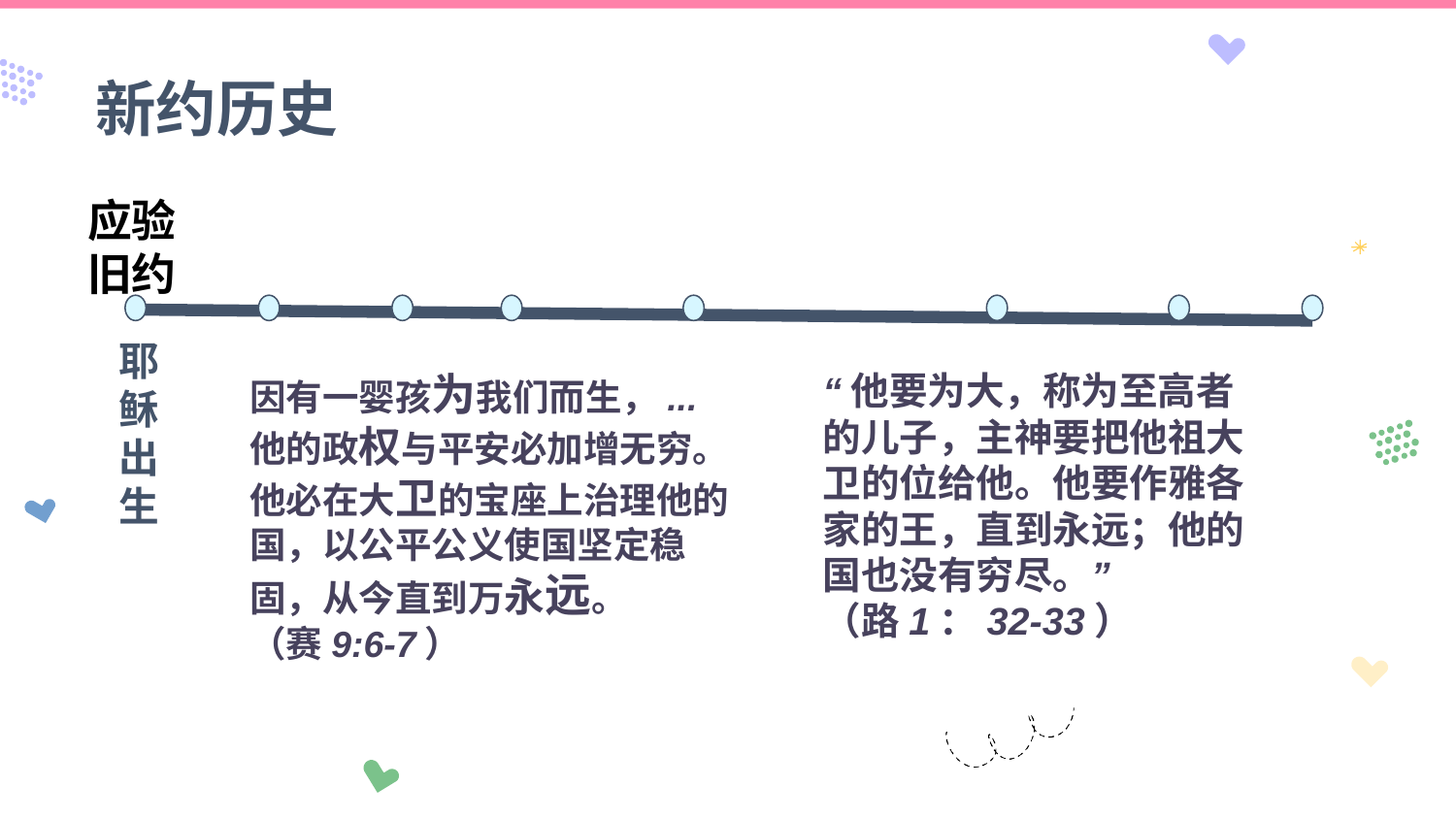

# 新约历史

应验
旧约

耶稣出生

因有一婴孩为我们而生，...他的政权与平安必加增无穷。他必在大卫的宝座上治理他的国，以公平公义使国坚定稳固，从今直到万永远。
（赛9:6-7）
“他要为大，称为至高者的儿子，主神要把他祖大卫的位给他。他要作雅各家的王，直到永远；他的国也没有穷尽。”
（路1：32-33）